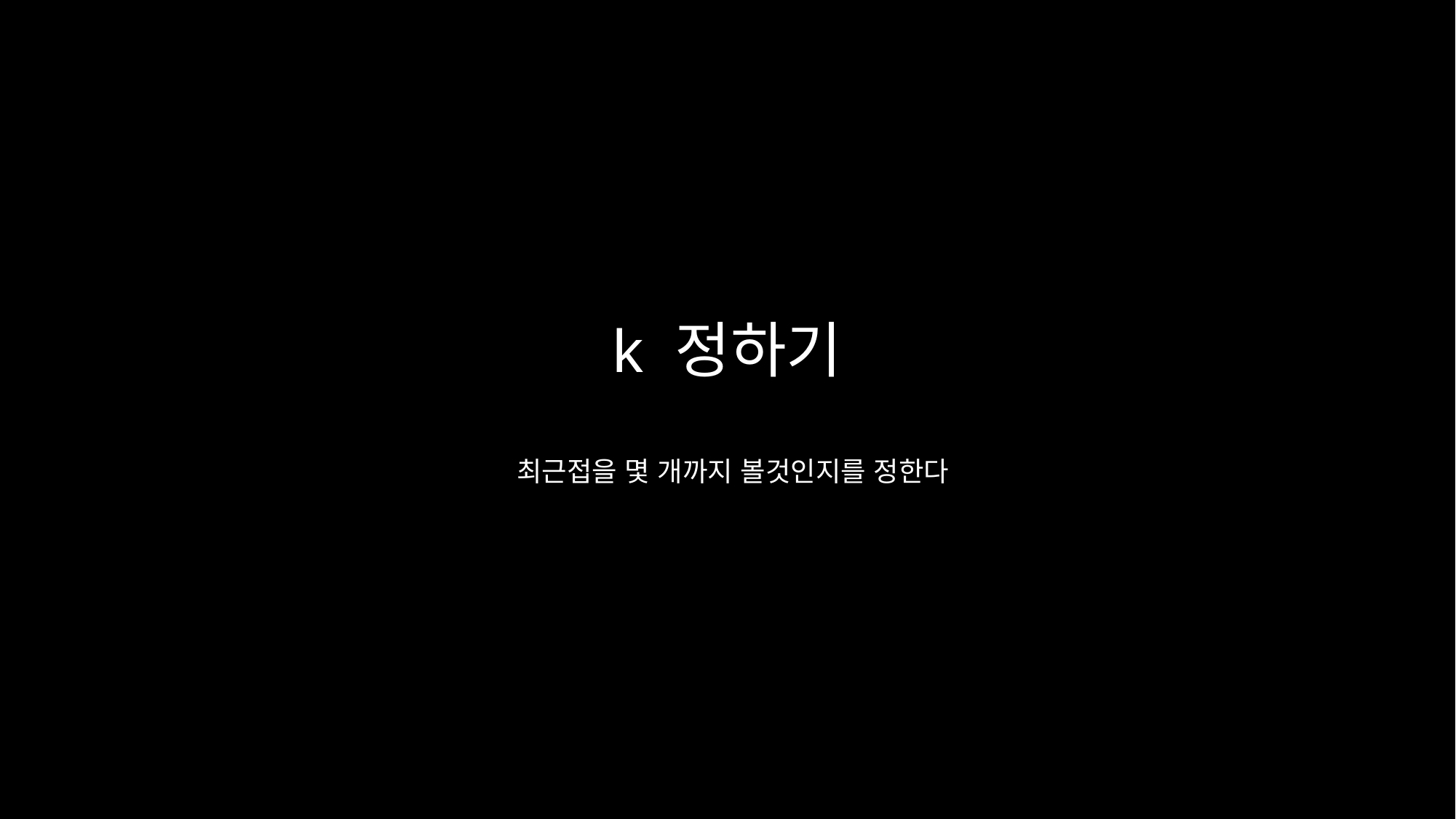

k 정하기

최근접을 몇 개까지 볼것인지를 정한다